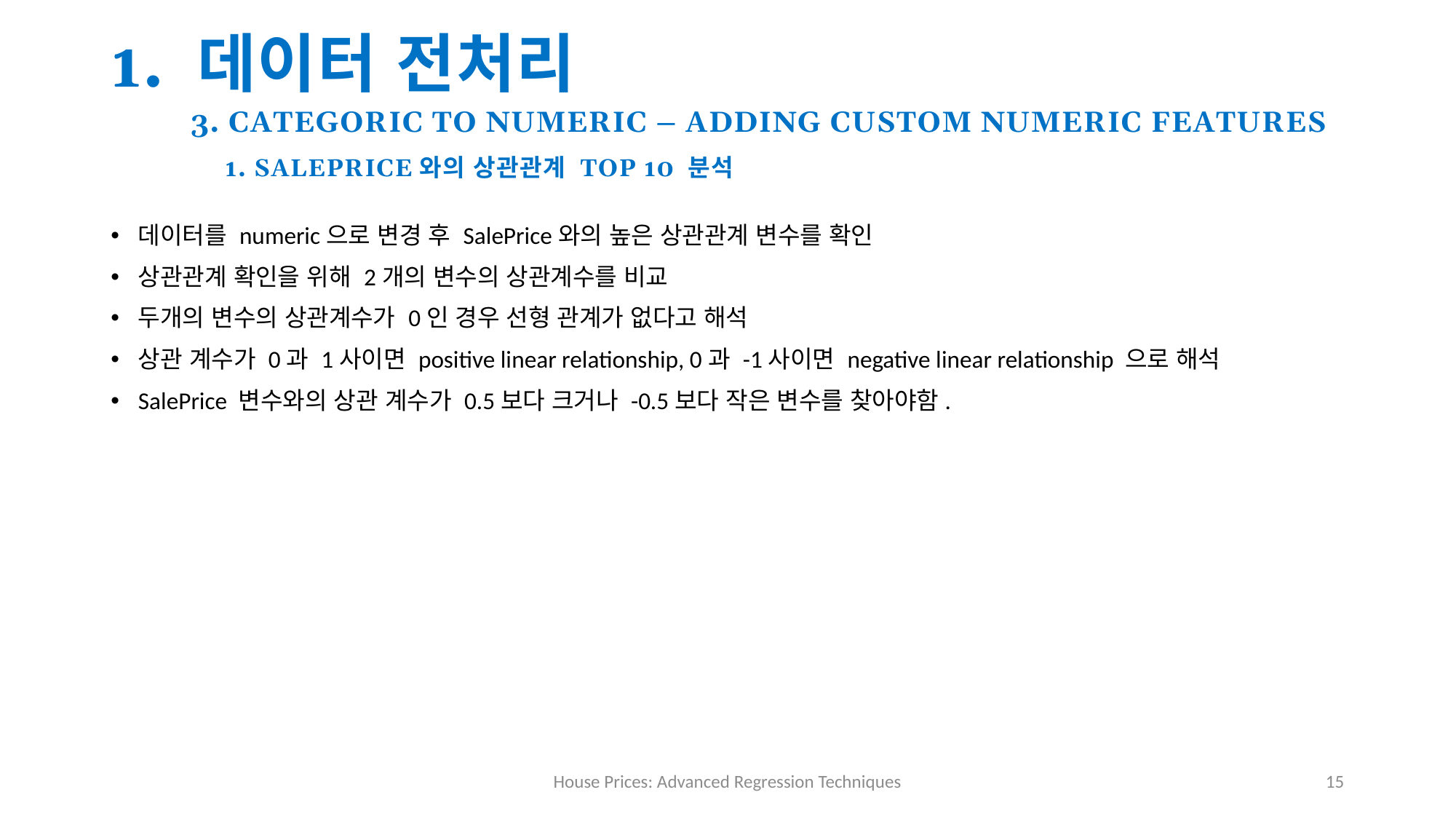

1. 데이터 전처리
3. Categoric to numeric – adding custom numeric features
1. SalePrice와의 상관관계 Top 10 분석
데이터를 numeric으로 변경 후 SalePrice와의 높은 상관관계 변수를 확인
상관관계 확인을 위해 2개의 변수의 상관계수를 비교
두개의 변수의 상관계수가 0인 경우 선형 관계가 없다고 해석
상관 계수가 0과 1사이면 positive linear relationship, 0과 -1사이면 negative linear relationship 으로 해석
SalePrice 변수와의 상관 계수가 0.5보다 크거나 -0.5보다 작은 변수를 찾아야함.
House Prices: Advanced Regression Techniques
15